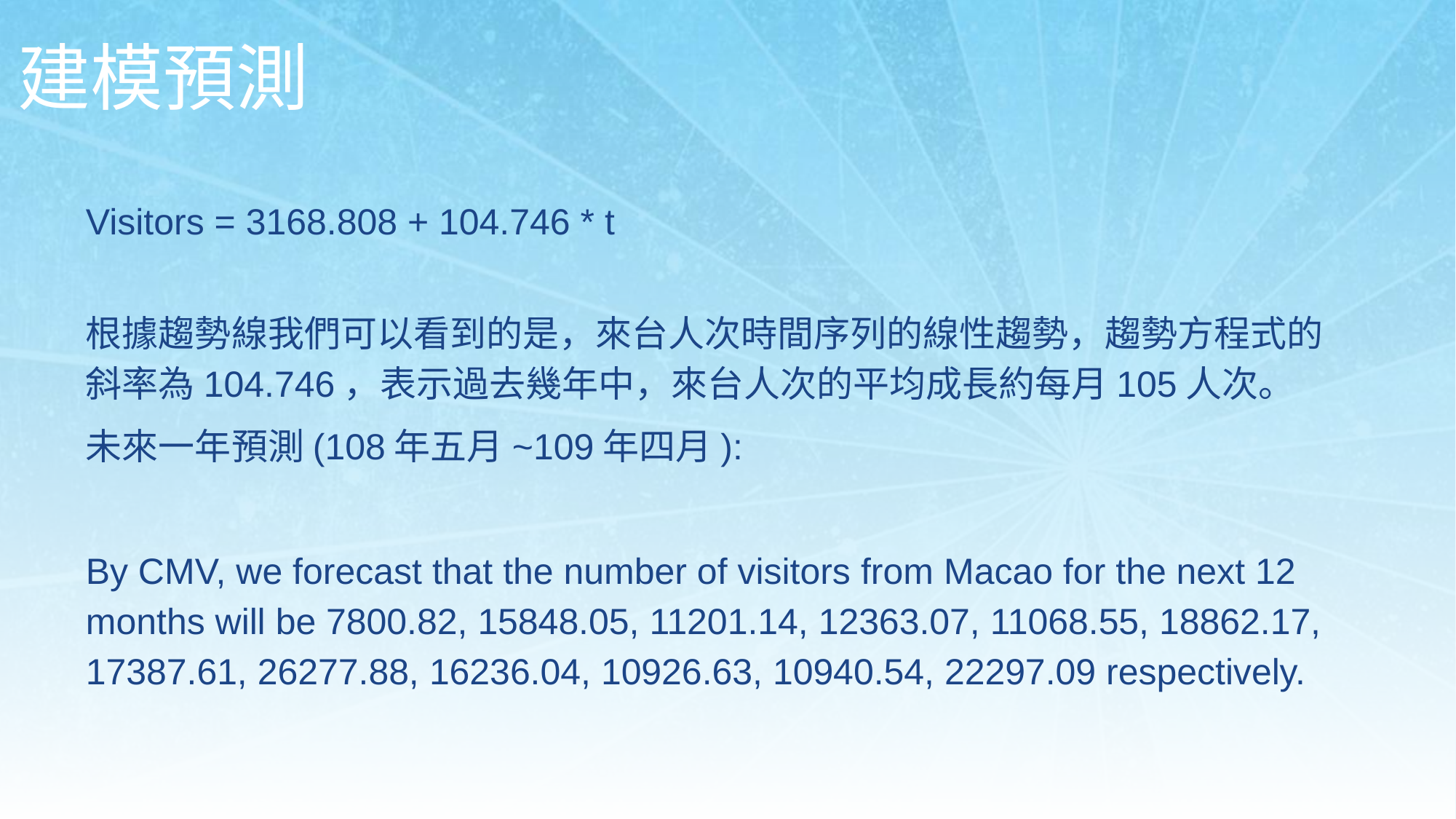

建模預測

Visitors = 3168.808 + 104.746 * t
根據趨勢線我們可以看到的是，來台人次時間序列的線性趨勢，趨勢方程式的斜率為104.746，表示過去幾年中，來台人次的平均成長約每月105人次。
未來一年預測(108年五月~109年四月):

By CMV, we forecast that the number of visitors from Macao for the next 12 months will be 7800.82, 15848.05, 11201.14, 12363.07, 11068.55, 18862.17, 17387.61, 26277.88, 16236.04, 10926.63, 10940.54, 22297.09 respectively.